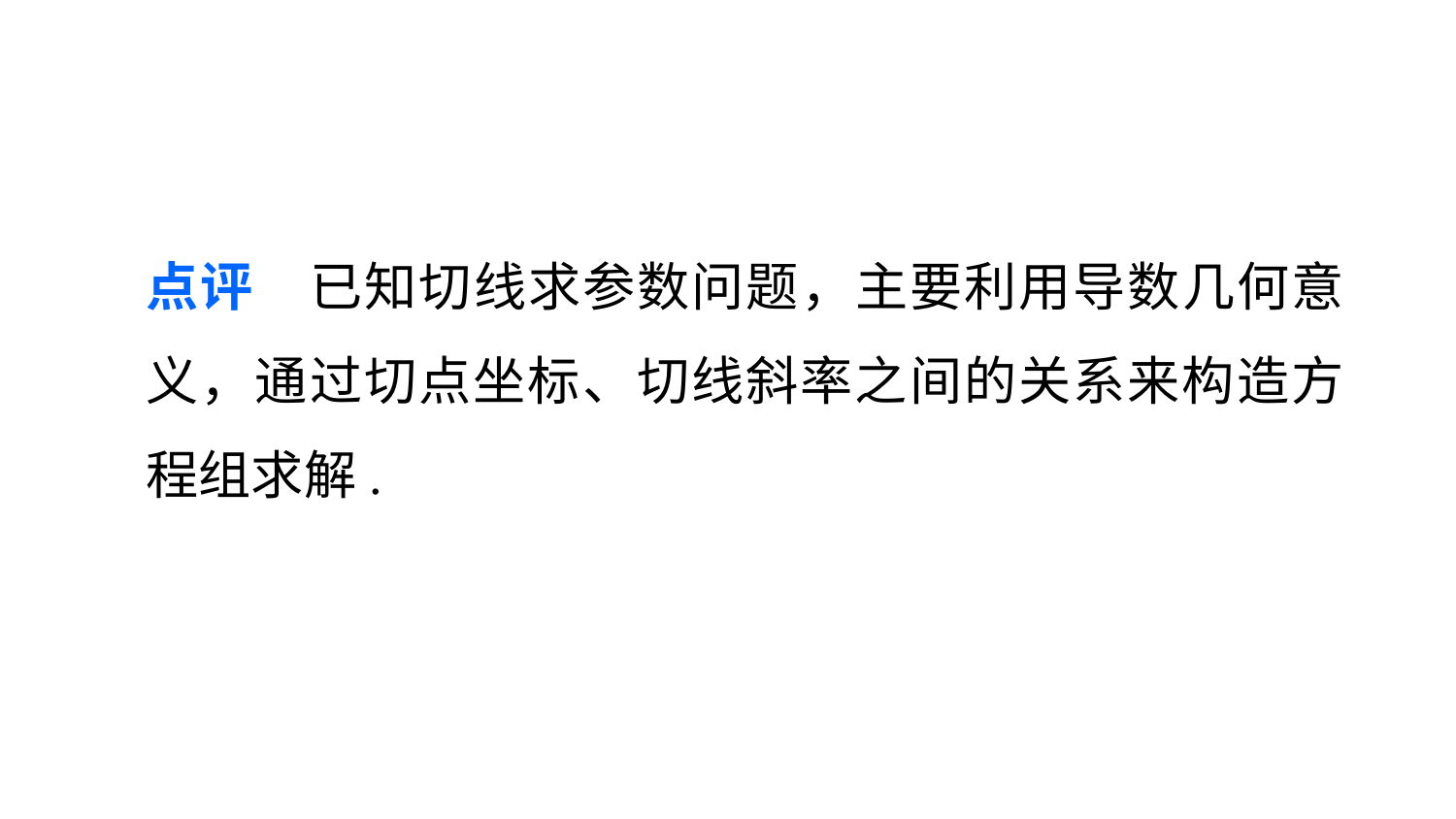

点评　已知切线求参数问题，主要利用导数几何意义，通过切点坐标、切线斜率之间的关系来构造方程组求解.